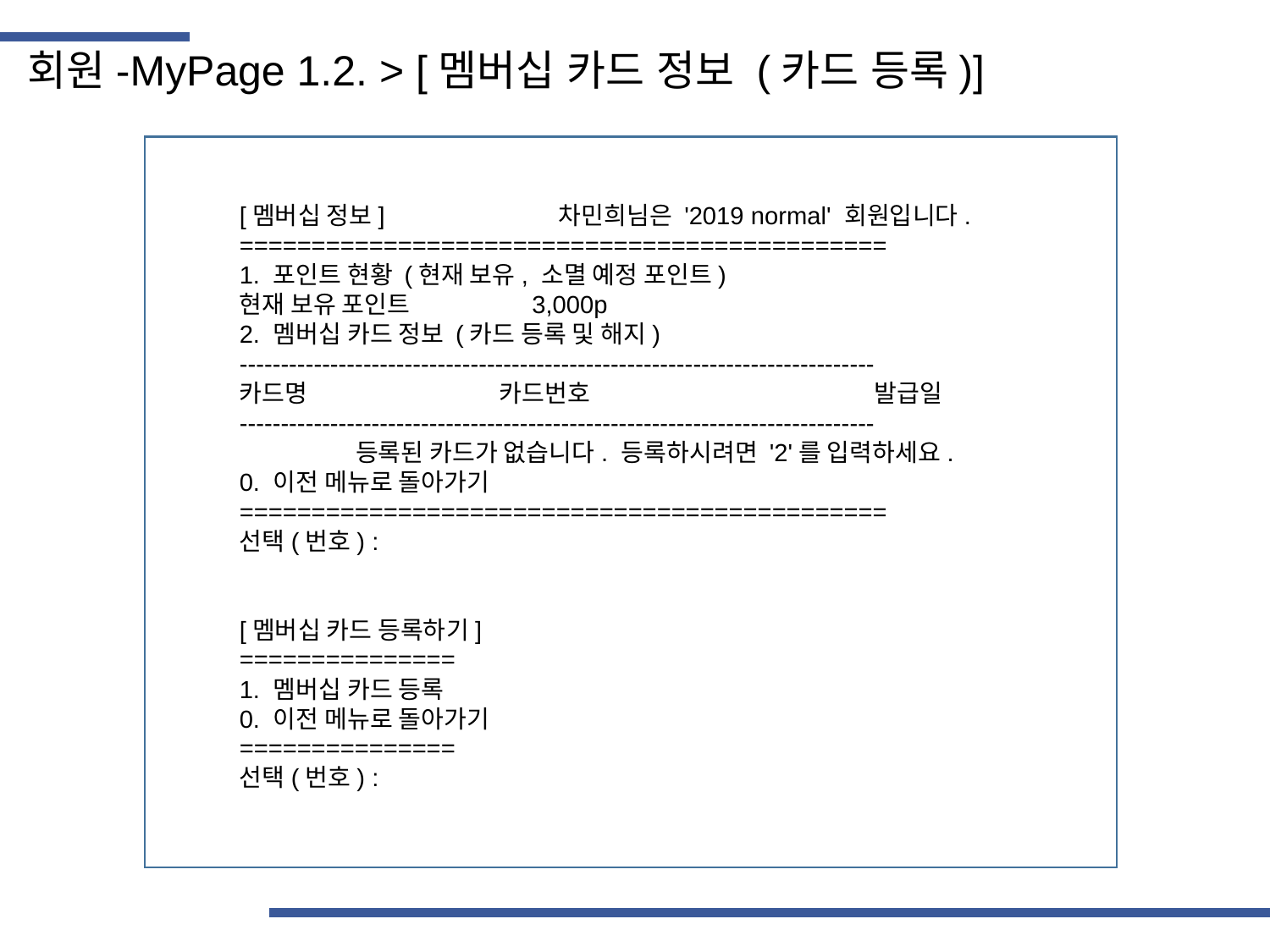

회원-MyPage 1.2. > [멤버십 카드 정보 (카드 등록)]

[멤버십 정보]                        차민희님은 '2019 normal' 회원입니다.
=============================================
1. 포인트 현황 (현재 보유, 소멸 예정 포인트)
현재 보유 포인트                     3,000p
2. 멤버십 카드 정보 (카드 등록 및 해지)
-----------------------------------------------------------------------------
카드명		 카드번호			발급일
-----------------------------------------------------------------------------
 등록된 카드가 없습니다. 등록하시려면 '2'를 입력하세요.
0. 이전 메뉴로 돌아가기
=============================================
선택(번호) :

[멤버십 카드 등록하기]
===============
1. 멤버십 카드 등록
0. 이전 메뉴로 돌아가기
===============
선택(번호) :